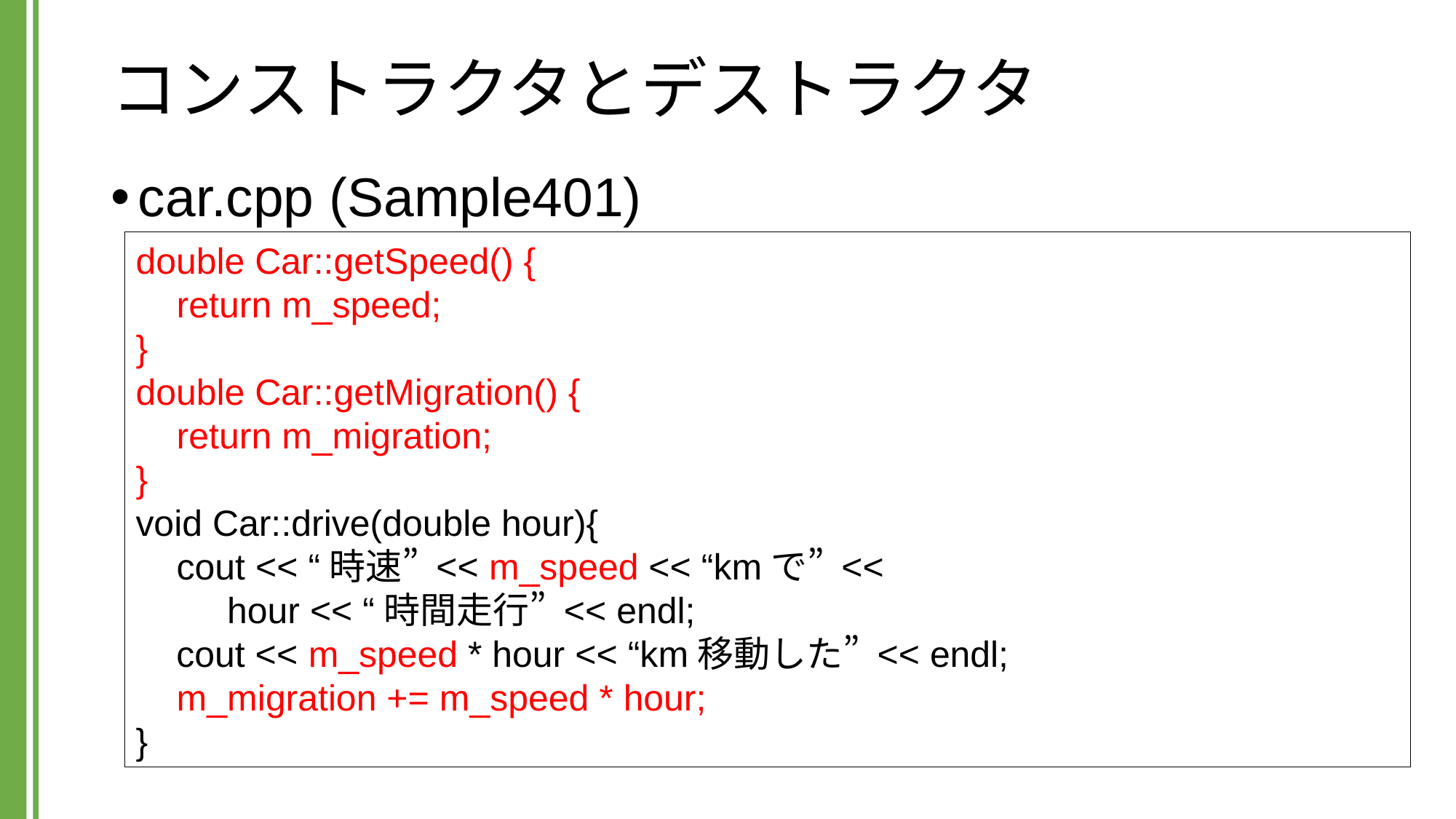

# コンストラクタとデストラクタ
car.cpp (Sample401)

double Car::getSpeed() {
    return m_speed;
}
double Car::getMigration() {
    return m_migration;
}
void Car::drive(double hour){
    cout << “時速” << m_speed << “kmで” <<
         hour << “時間走行” << endl;
    cout << m_speed * hour << “km移動した” << endl;
    m_migration += m_speed * hour;
}